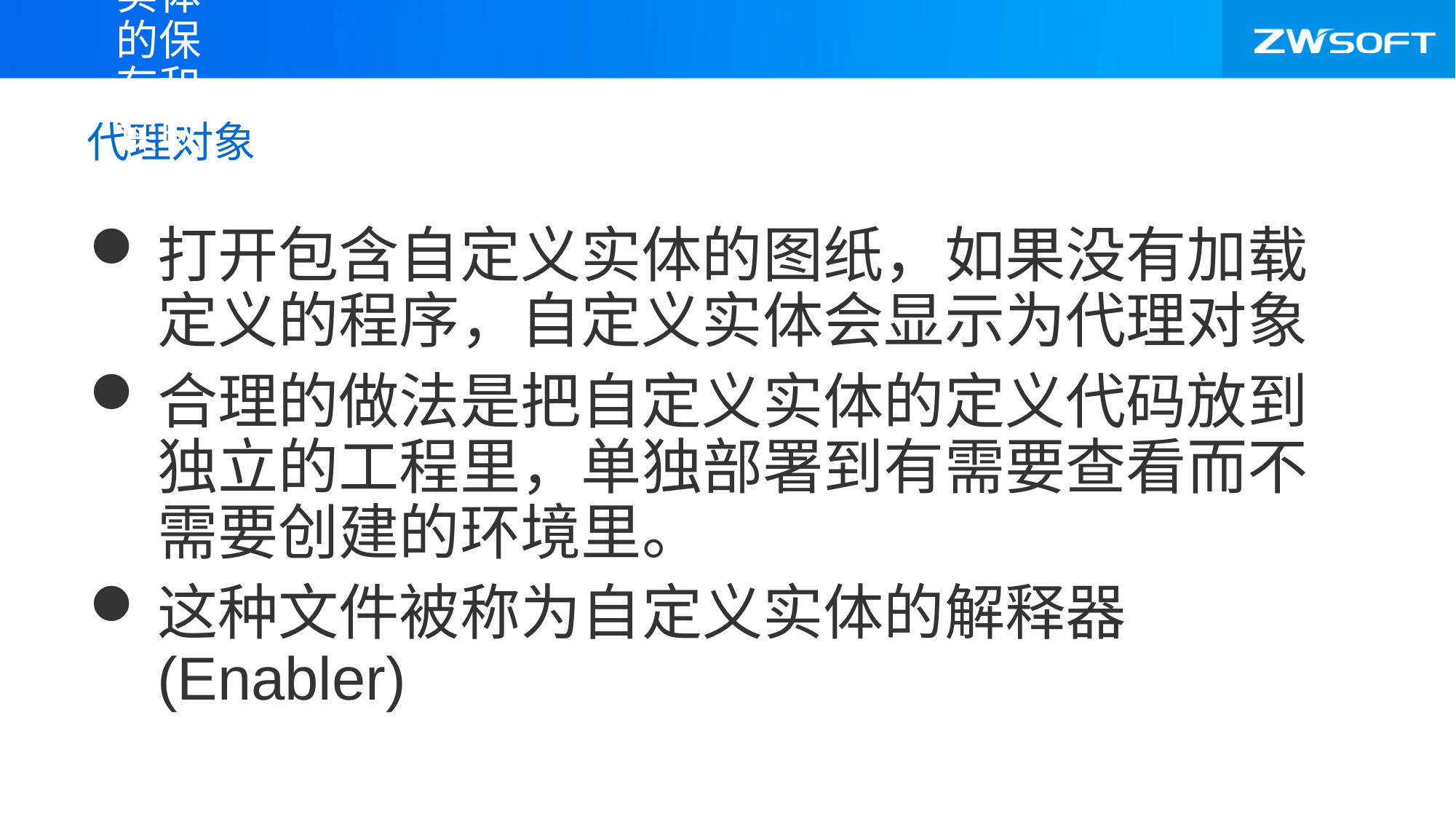

自定义实体的保存和读取
# 代理对象
打开包含自定义实体的图纸，如果没有加载定义的程序，自定义实体会显示为代理对象
合理的做法是把自定义实体的定义代码放到独立的工程里，单独部署到有需要查看而不需要创建的环境里。
这种文件被称为自定义实体的解释器(Enabler)